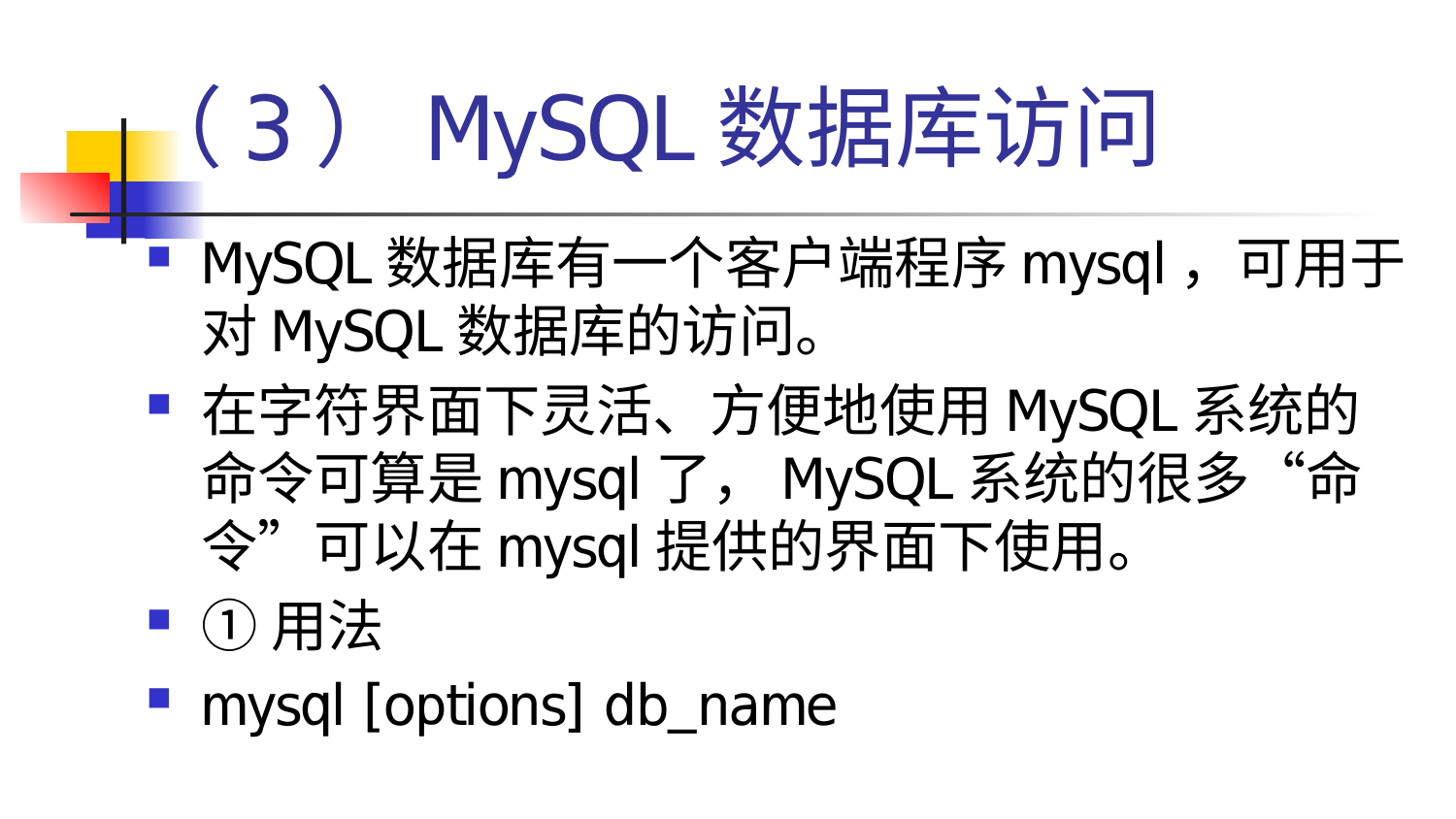

# （3）MySQL数据库访问
MySQL数据库有一个客户端程序mysql，可用于对MySQL数据库的访问。
在字符界面下灵活、方便地使用MySQL系统的命令可算是mysql了，MySQL系统的很多“命令”可以在mysql提供的界面下使用。
①用法
mysql [options] db_name